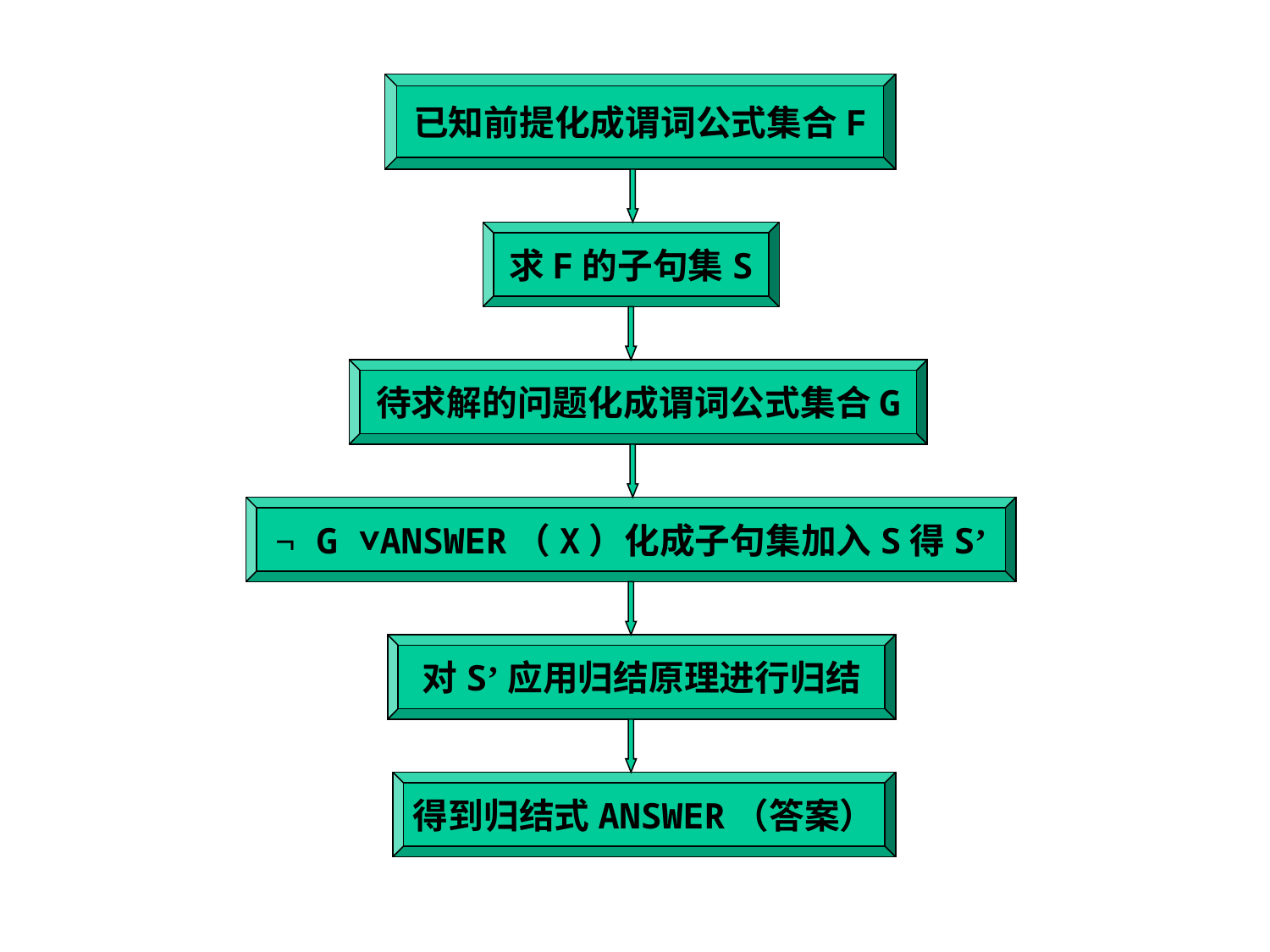

已知前提化成谓词公式集合F

求F的子句集S

待求解的问题化成谓词公式集合G

¬ G ∨ANSWER（X）化成子句集加入S得S’

对S’应用归结原理进行归结

得到归结式ANSWER（答案）